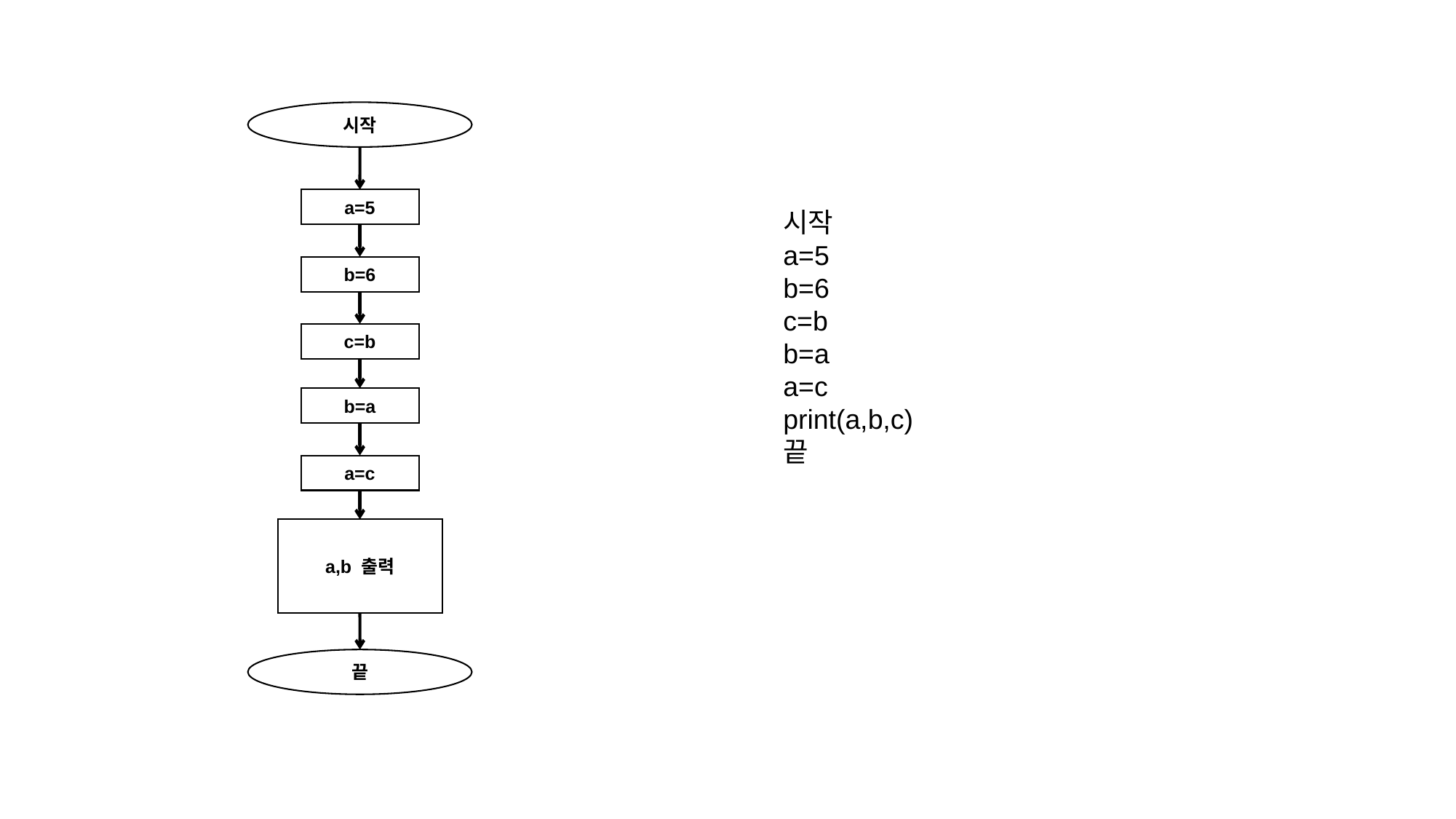

시작
a=5
시작
a=5
b=6
c=b
b=a
a=c
print(a,b,c)
끝
b=6
c=b
b=a
a=c
a,b 출력
끝